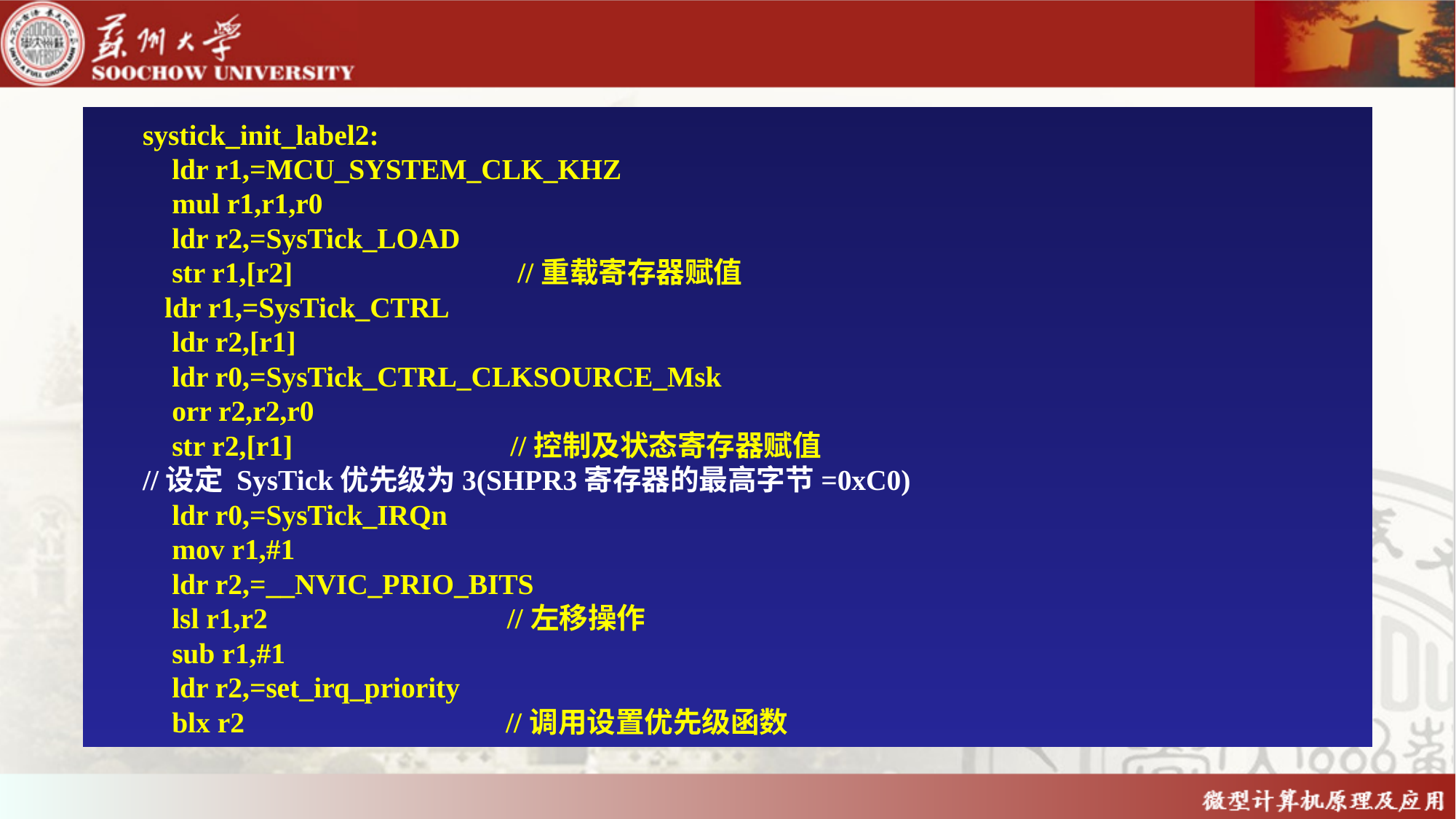

systick_init_label2:
    ldr r1,=MCU_SYSTEM_CLK_KHZ
    mul r1,r1,r0
    ldr r2,=SysTick_LOAD
    str r1,[r2]                               //重载寄存器赋值
   ldr r1,=SysTick_CTRL
    ldr r2,[r1]
    ldr r0,=SysTick_CTRL_CLKSOURCE_Msk
    orr r2,r2,r0
    str r2,[r1]                              //控制及状态寄存器赋值
//设定 SysTick优先级为3(SHPR3寄存器的最高字节=0xC0)
    ldr r0,=SysTick_IRQn
    mov r1,#1
    ldr r2,=__NVIC_PRIO_BITS
    lsl r1,r2                                 //左移操作
    sub r1,#1
    ldr r2,=set_irq_priority
    blx r2                                    //调用设置优先级函数